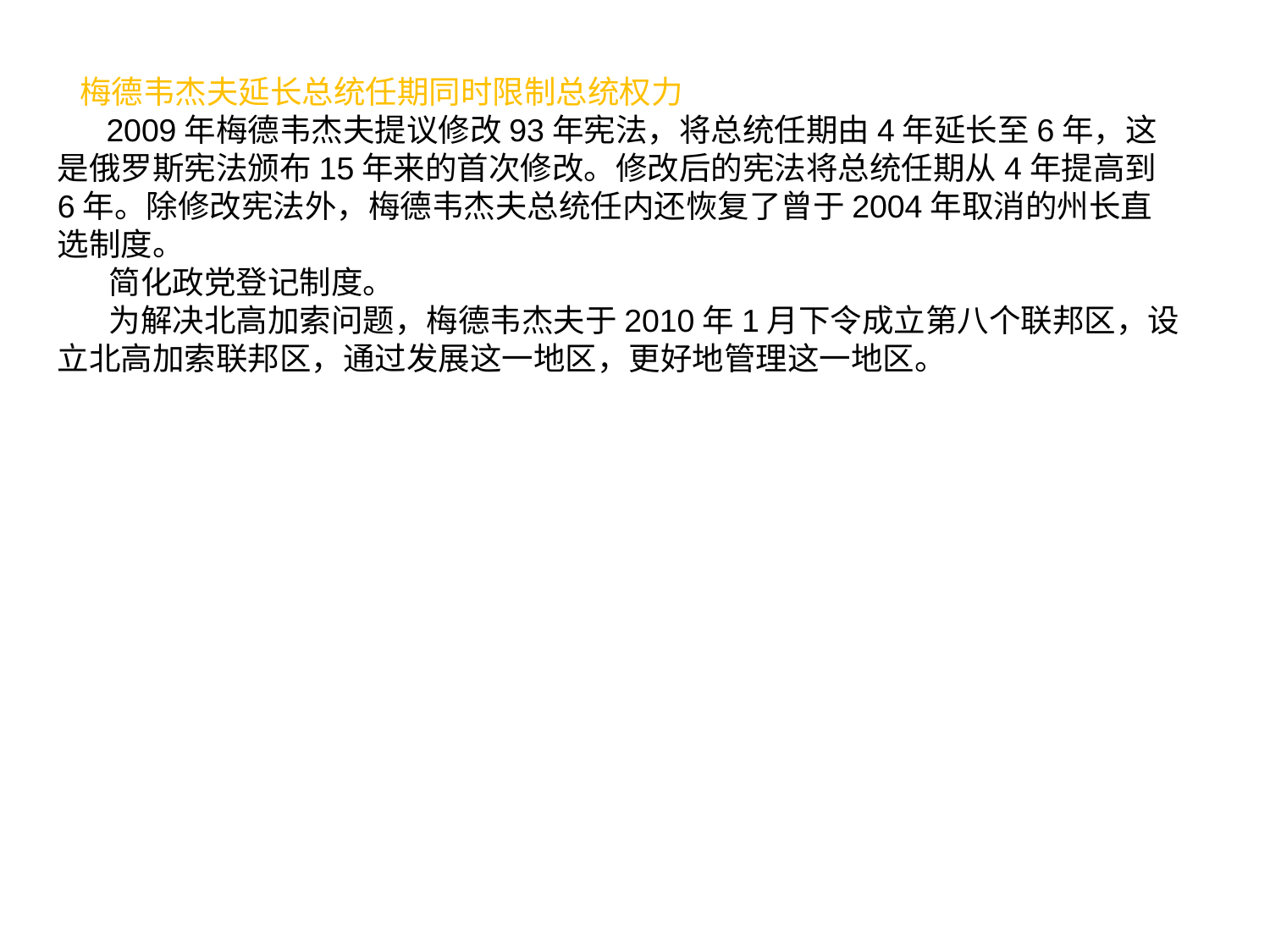

梅德韦杰夫延长总统任期同时限制总统权力
   2009年梅德韦杰夫提议修改93年宪法，将总统任期由4年延长至6年，这是俄罗斯宪法颁布15年来的首次修改。修改后的宪法将总统任期从4年提高到6年。除修改宪法外，梅德韦杰夫总统任内还恢复了曾于2004年取消的州长直选制度。
   简化政党登记制度。
   为解决北高加索问题，梅德韦杰夫于2010年1月下令成立第八个联邦区，设立北高加索联邦区，通过发展这一地区，更好地管理这一地区。